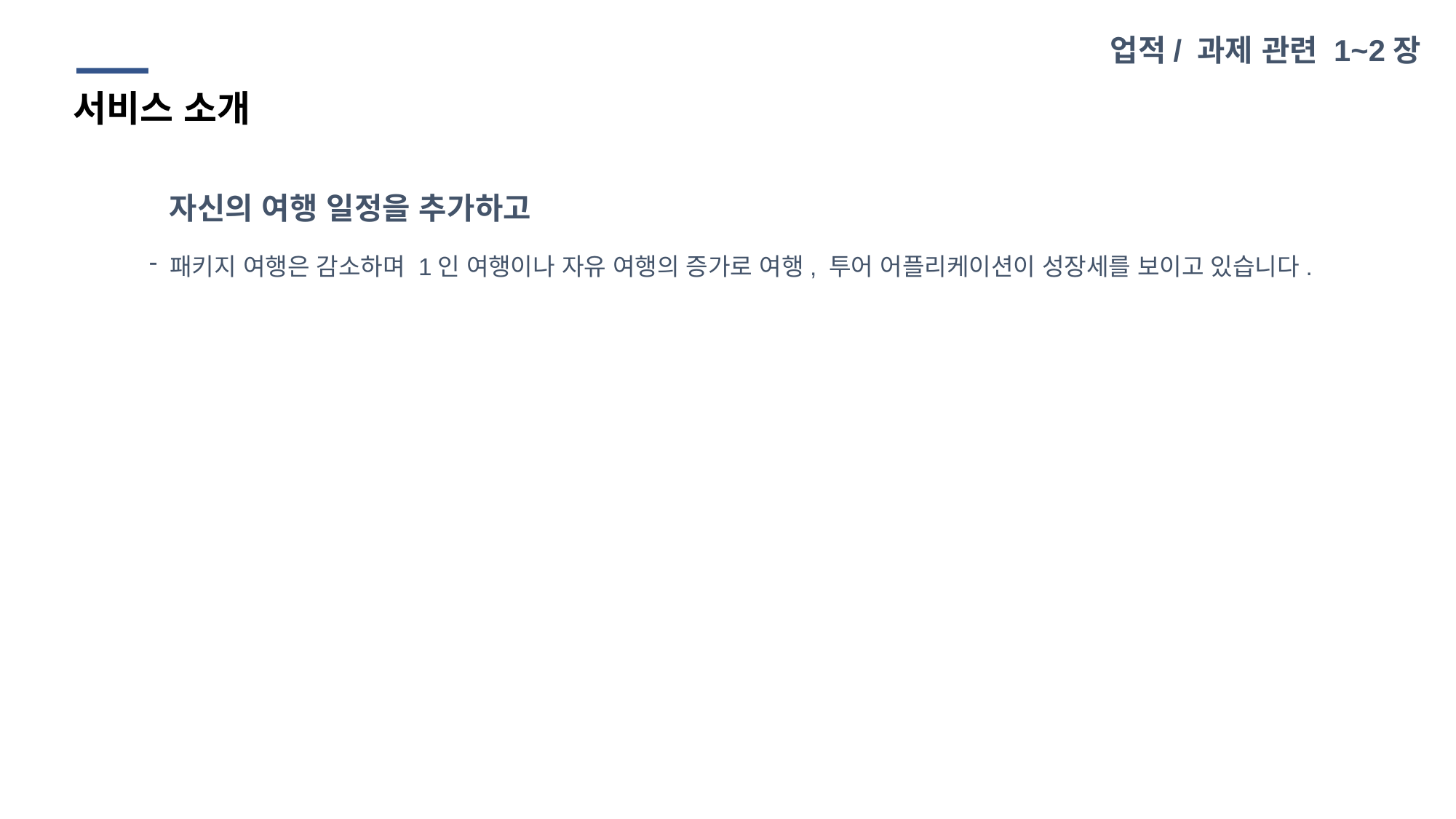

업적/ 과제 관련 1~2장

서비스 소개
자신의 여행 일정을 추가하고
패키지 여행은 감소하며 1인 여행이나 자유 여행의 증가로 여행, 투어 어플리케이션이 성장세를 보이고 있습니다.